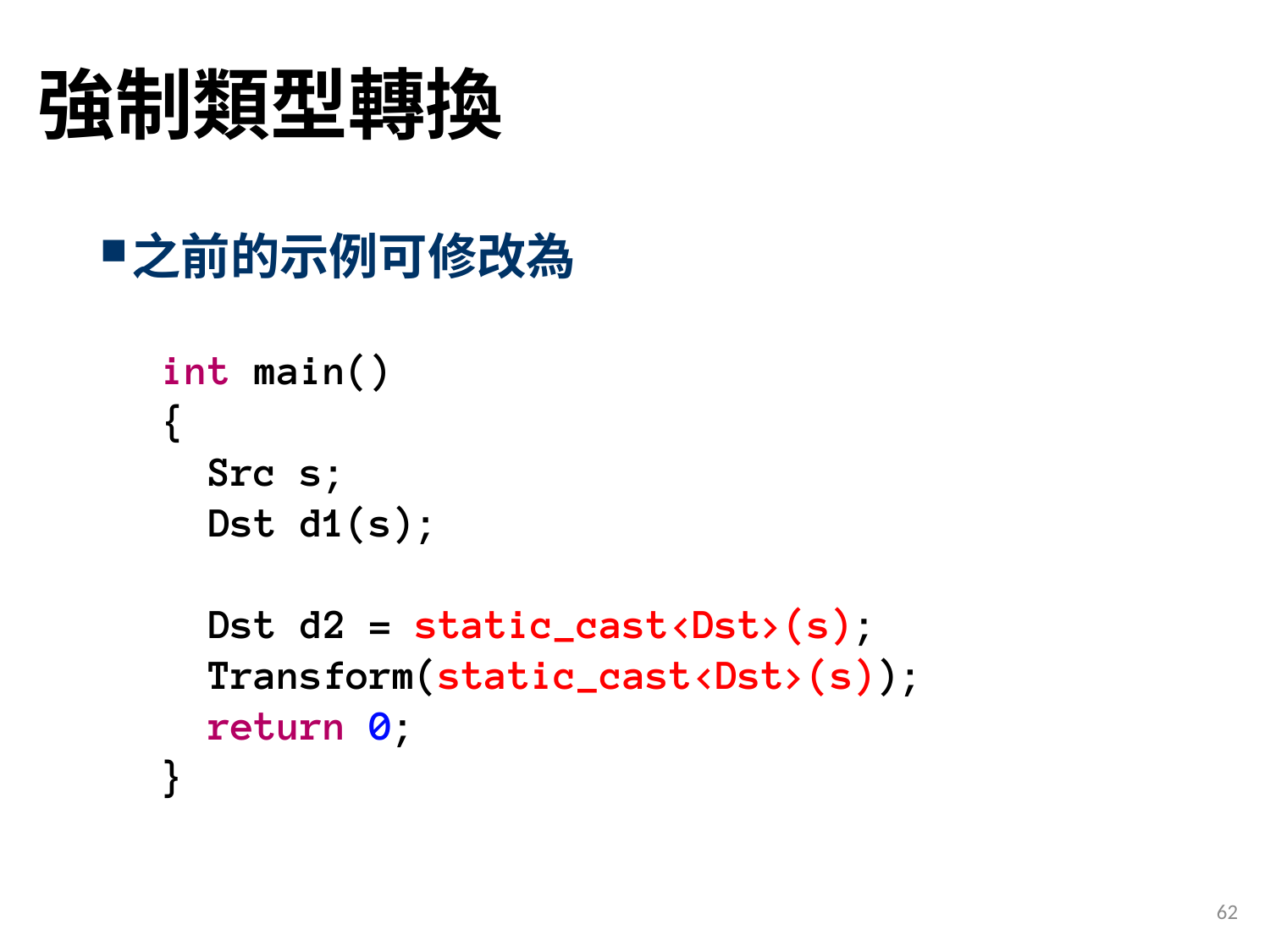

# 強制類型轉換
之前的示例可修改為
int main()
{
  Src s;
  Dst d1(s);

  Dst d2 = static_cast<Dst>(s);
  Transform(static_cast<Dst>(s));
  return 0;
}
62